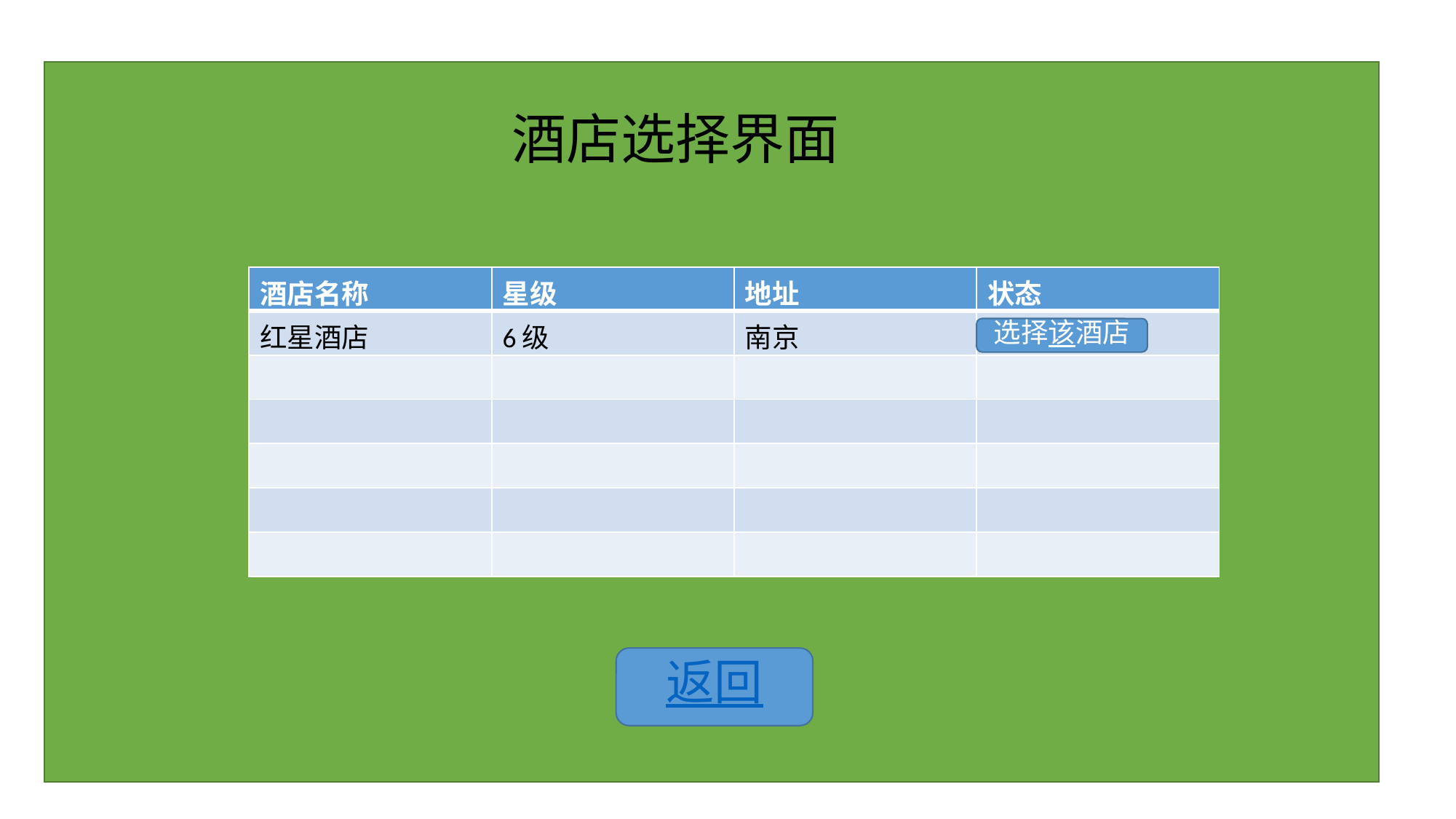

酒店选择界面
| 酒店名称 | 星级 | 地址 | 状态 |
| --- | --- | --- | --- |
| 红星酒店 | 6级 | 南京 |  |
|  |  |  |  |
|  |  |  |  |
|  |  |  |  |
|  |  |  |  |
|  |  |  |  |
选择该酒店
返回